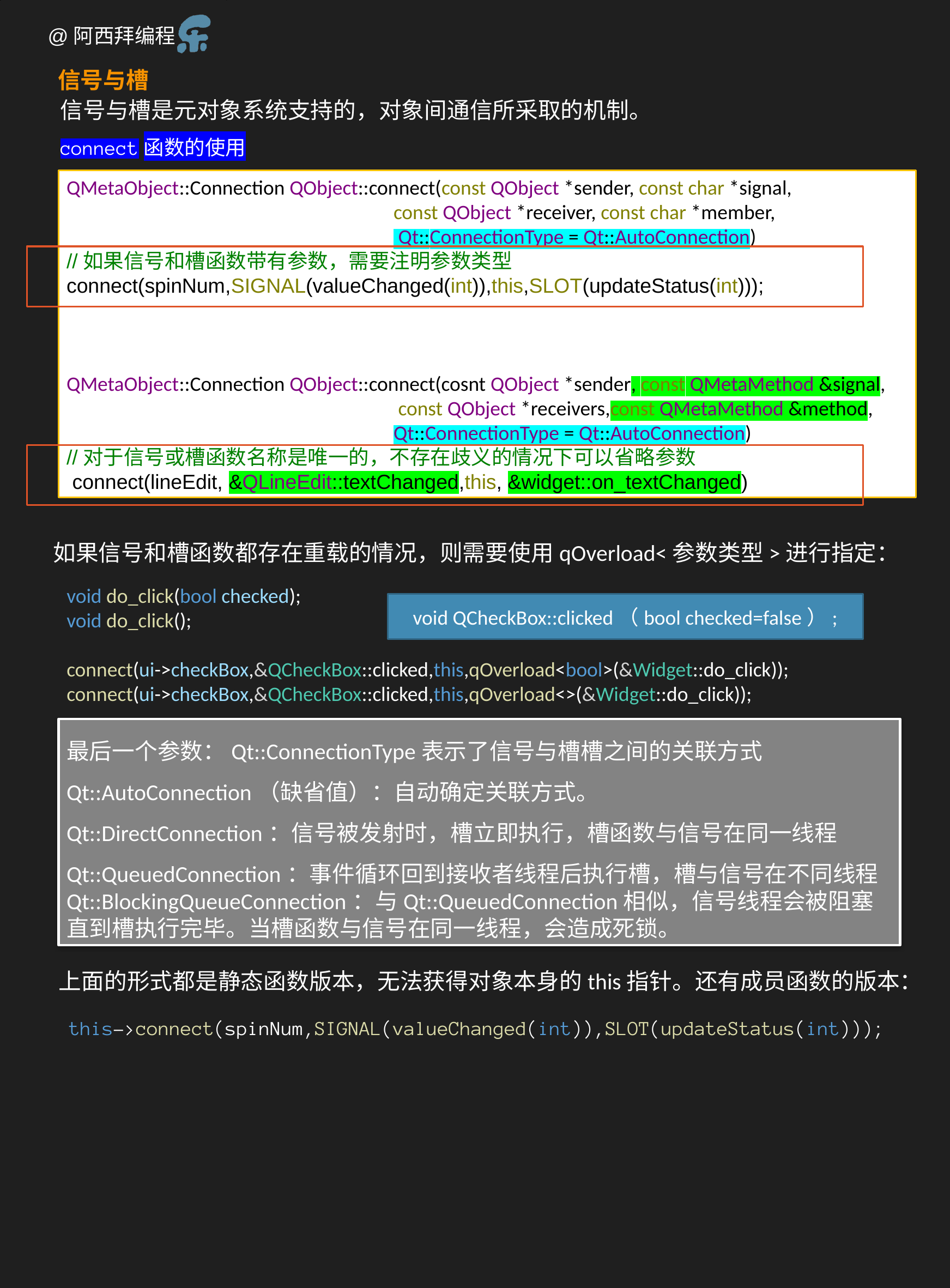

信号与槽
信号与槽是元对象系统支持的，对象间通信所采取的机制。
connect函数的使用
QMetaObject::Connection QObject::connect(const QObject *sender, const char *signal,
const QObject *receiver, const char *member,
 Qt::ConnectionType = Qt::AutoConnection)
//如果信号和槽函数带有参数，需要注明参数类型 connect(spinNum,SIGNAL(valueChanged(int)),this,SLOT(updateStatus(int)));

QMetaObject::Connection QObject::connect(cosnt QObject *sender, const QMetaMethod &signal,
 const QObject *receivers,const QMetaMethod &method,
Qt::ConnectionType = Qt::AutoConnection)
//对于信号或槽函数名称是唯一的，不存在歧义的情况下可以省略参数
 connect(lineEdit, &QLineEdit::textChanged,this, &widget::on_textChanged)

如果信号和槽函数都存在重载的情况，则需要使用qOverload<参数类型>进行指定：
void do_click(bool checked);
void do_click();
connect(ui->checkBox,&QCheckBox::clicked,this,qOverload<bool>(&Widget::do_click));
connect(ui->checkBox,&QCheckBox::clicked,this,qOverload<>(&Widget::do_click));
void QCheckBox::clicked（bool checked=false）;
最后一个参数：Qt::ConnectionType表示了信号与槽槽之间的关联方式
Qt::AutoConnection（缺省值）：自动确定关联方式。
Qt::DirectConnection：信号被发射时，槽立即执行，槽函数与信号在同一线程
Qt::QueuedConnection：事件循环回到接收者线程后执行槽，槽与信号在不同线程
Qt::BlockingQueueConnection：与Qt::QueuedConnection相似，信号线程会被阻塞直到槽执行完毕。当槽函数与信号在同一线程，会造成死锁。
上面的形式都是静态函数版本，无法获得对象本身的this指针。还有成员函数的版本：
this->connect(spinNum,SIGNAL(valueChanged(int)),SLOT(updateStatus(int)));